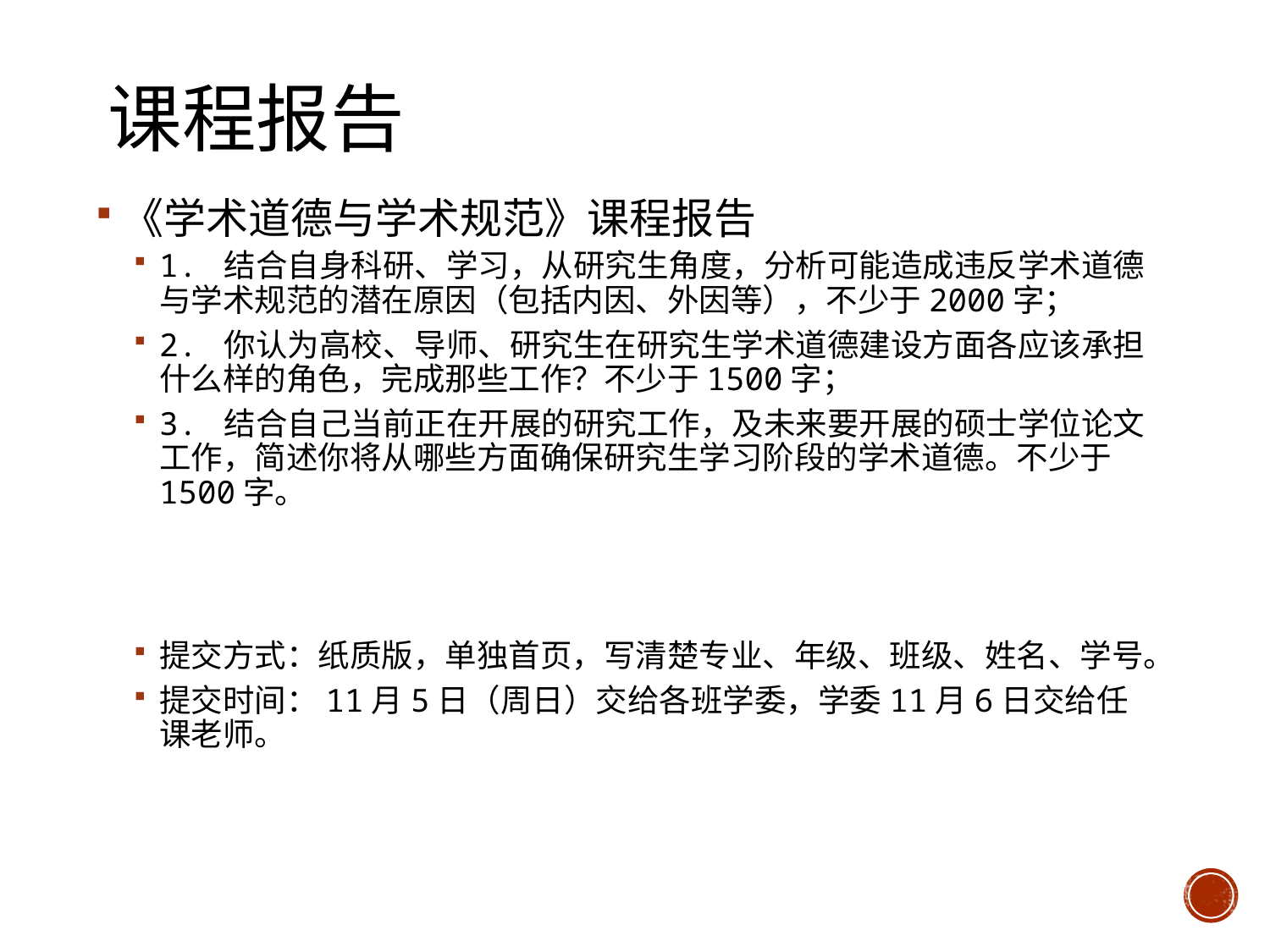

# 课程报告
《学术道德与学术规范》课程报告
1. 结合自身科研、学习，从研究生角度，分析可能造成违反学术道德与学术规范的潜在原因（包括内因、外因等），不少于2000字；
2. 你认为高校、导师、研究生在研究生学术道德建设方面各应该承担什么样的角色，完成那些工作？不少于1500字；
3. 结合自己当前正在开展的研究工作，及未来要开展的硕士学位论文工作，简述你将从哪些方面确保研究生学习阶段的学术道德。不少于1500字。

提交方式：纸质版，单独首页，写清楚专业、年级、班级、姓名、学号。
提交时间：11月5日（周日）交给各班学委，学委11月6日交给任课老师。